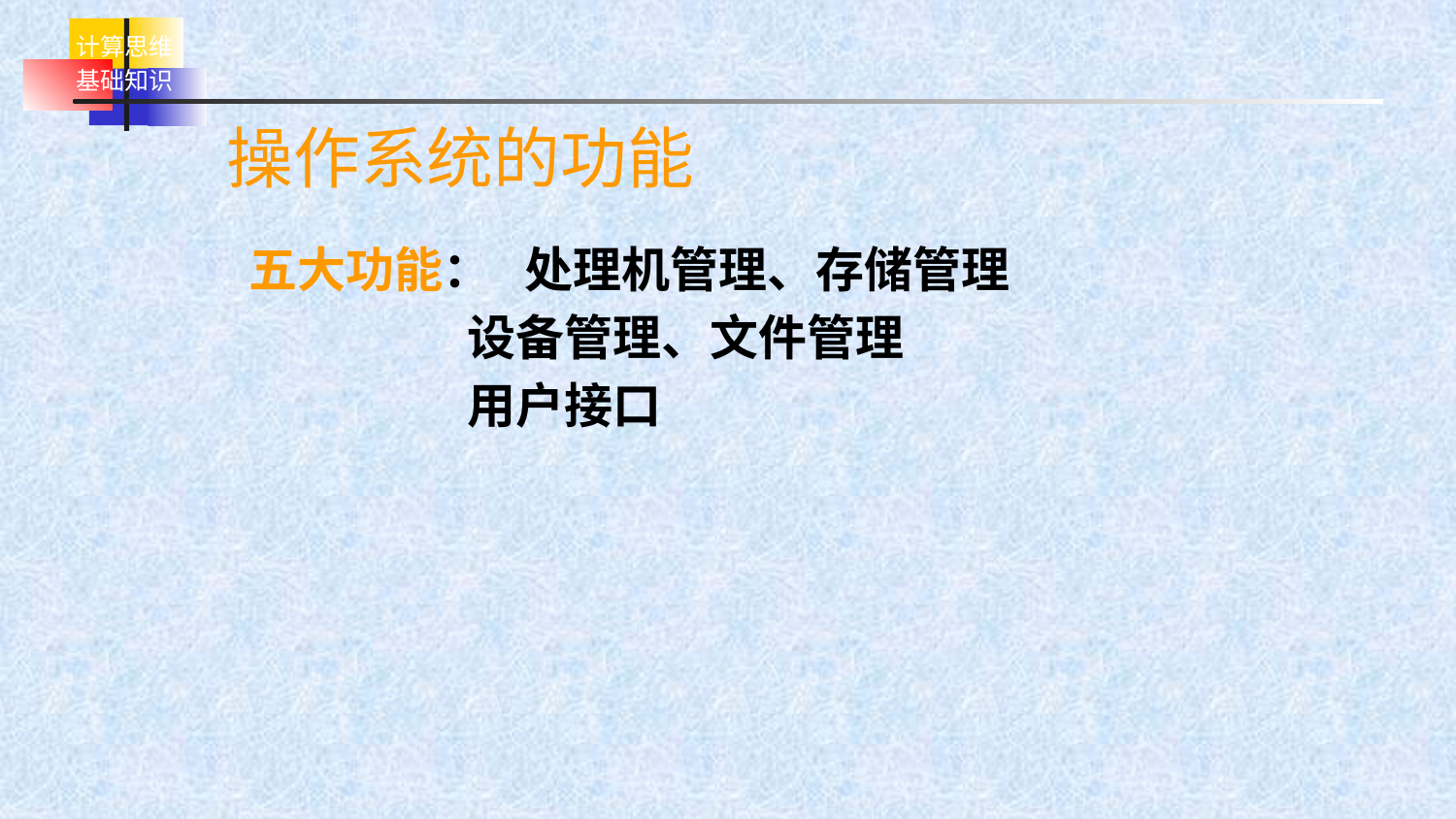

操作系统的功能
 五大功能：   处理机管理、存储管理
                     设备管理、文件管理
                     用户接口